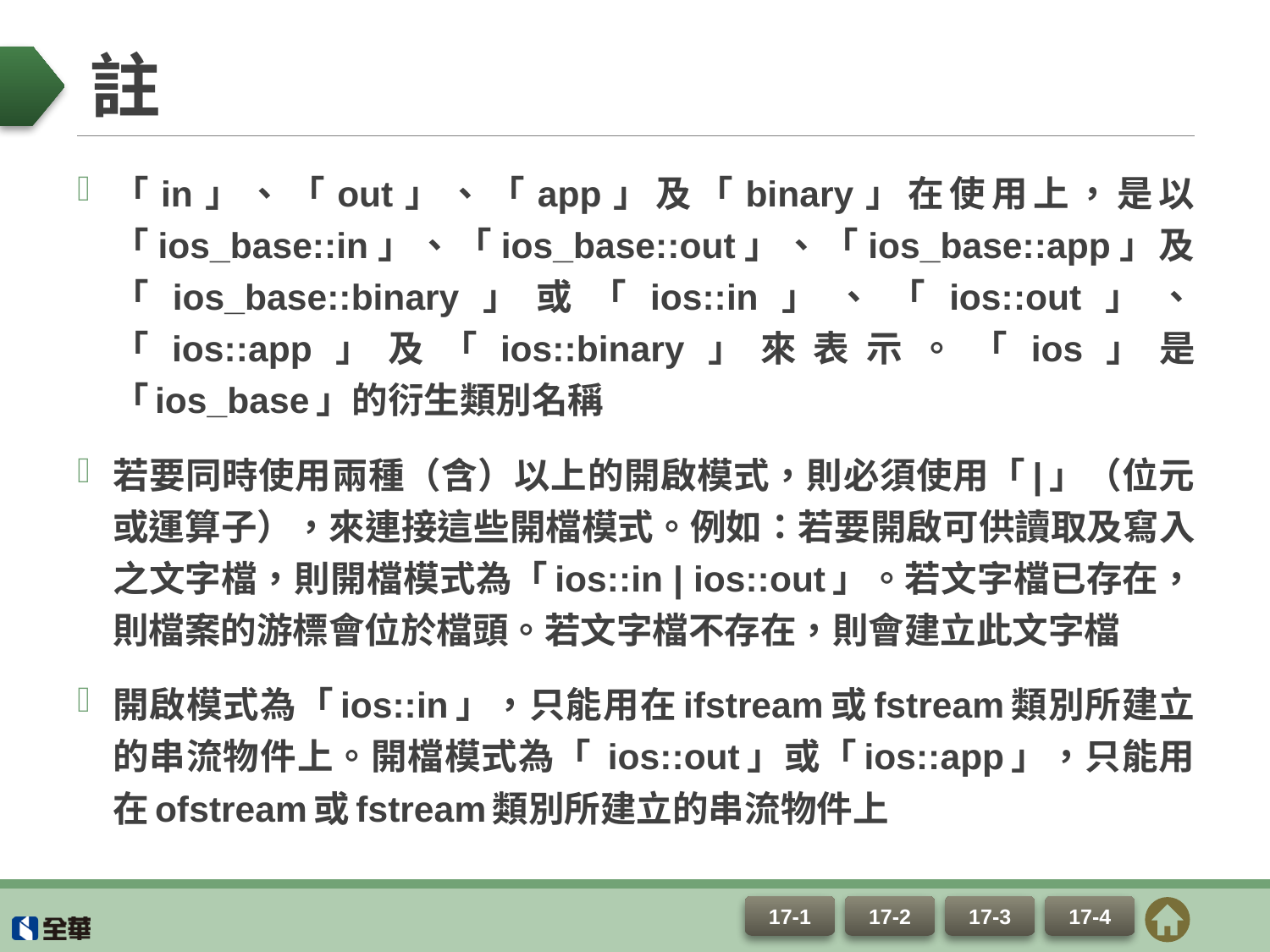

# 註
「in」、「out」、「app」及「binary」在使用上，是以「ios_base::in」、「ios_base::out」、「ios_base::app」及「ios_base::binary」或「ios::in」、「ios::out」、「ios::app」及「ios::binary」來表示。「ios」是「ios_base」的衍生類別名稱
若要同時使用兩種（含）以上的開啟模式，則必須使用「|」（位元或運算子），來連接這些開檔模式。例如：若要開啟可供讀取及寫入之文字檔，則開檔模式為「ios::in | ios::out」。若文字檔已存在，則檔案的游標會位於檔頭。若文字檔不存在，則會建立此文字檔
開啟模式為「ios::in」，只能用在ifstream或fstream類別所建立的串流物件上。開檔模式為「 ios::out」或「ios::app」，只能用在ofstream或fstream類別所建立的串流物件上